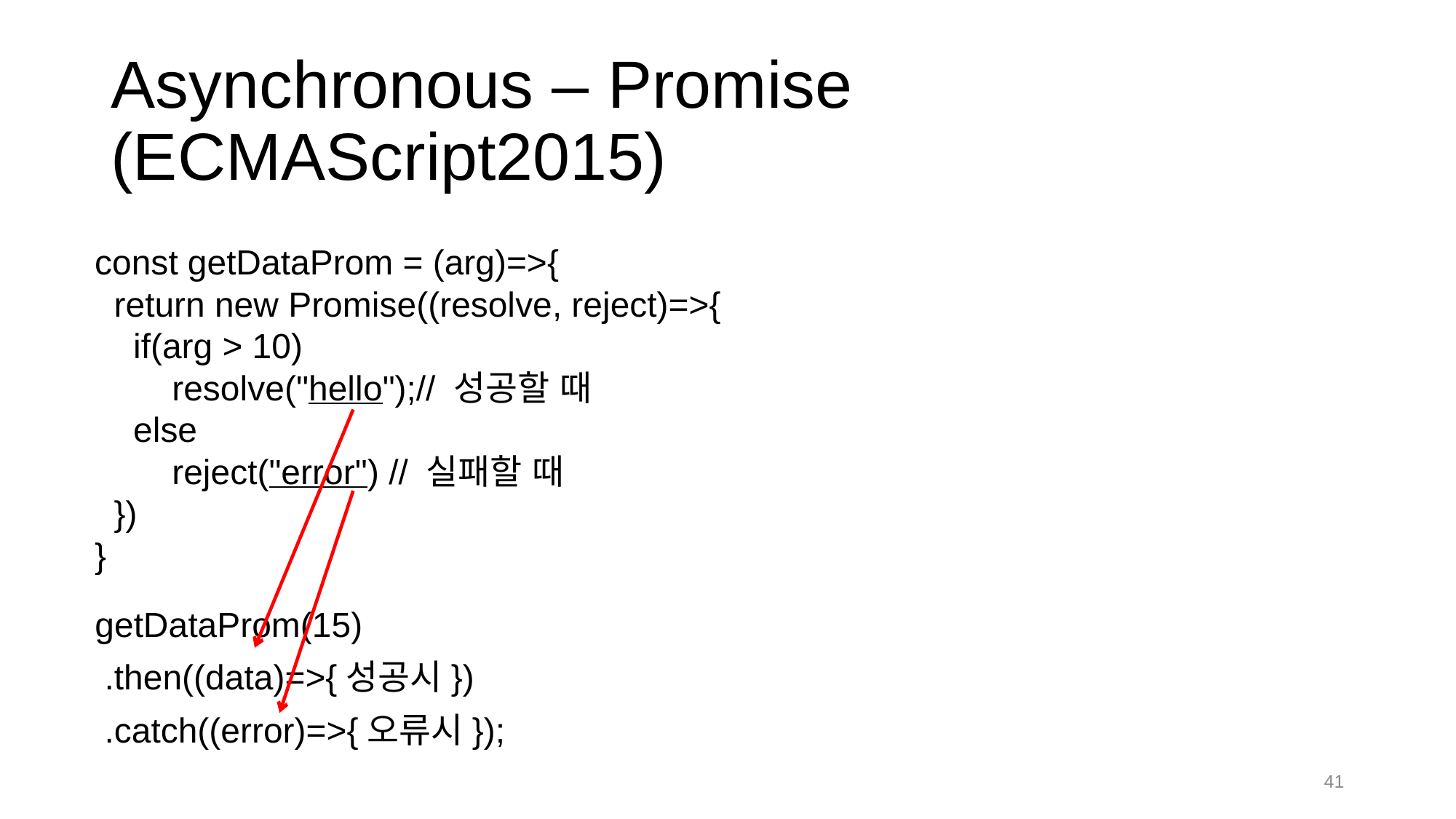

# Asynchronous – Promise (ECMAScript2015)

getDataProm(15)
 .then((data)=>{성공시})
 .catch((error)=>{오류시});
const getDataProm = (arg)=>{
  return new Promise((resolve, reject)=>{
    if(arg > 10)
        resolve("hello");// 성공할 때
    else
        reject("error") // 실패할 때
  })
}
41